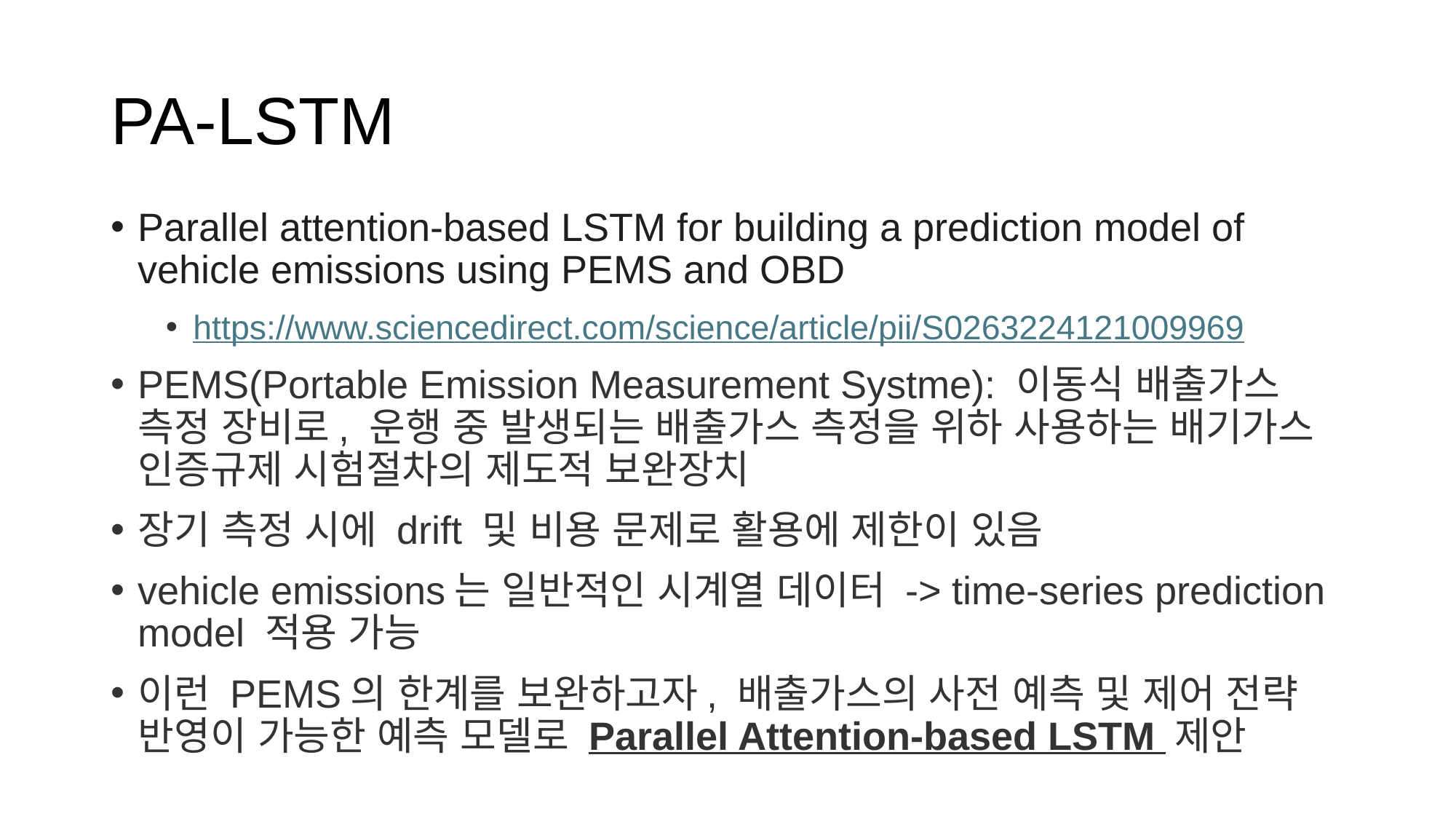

# PA-LSTM
Parallel attention-based LSTM for building a prediction model of vehicle emissions using PEMS and OBD
https://www.sciencedirect.com/science/article/pii/S0263224121009969
PEMS(Portable Emission Measurement Systme): 이동식 배출가스 측정 장비로, 운행 중 발생되는 배출가스 측정을 위하 사용하는 배기가스 인증규제 시험절차의 제도적 보완장치
장기 측정 시에 drift 및 비용 문제로 활용에 제한이 있음
vehicle emissions는 일반적인 시계열 데이터 -> time-series prediction model 적용 가능
이런 PEMS의 한계를 보완하고자, 배출가스의 사전 예측 및 제어 전략 반영이 가능한 예측 모델로 Parallel Attention-based LSTM 제안